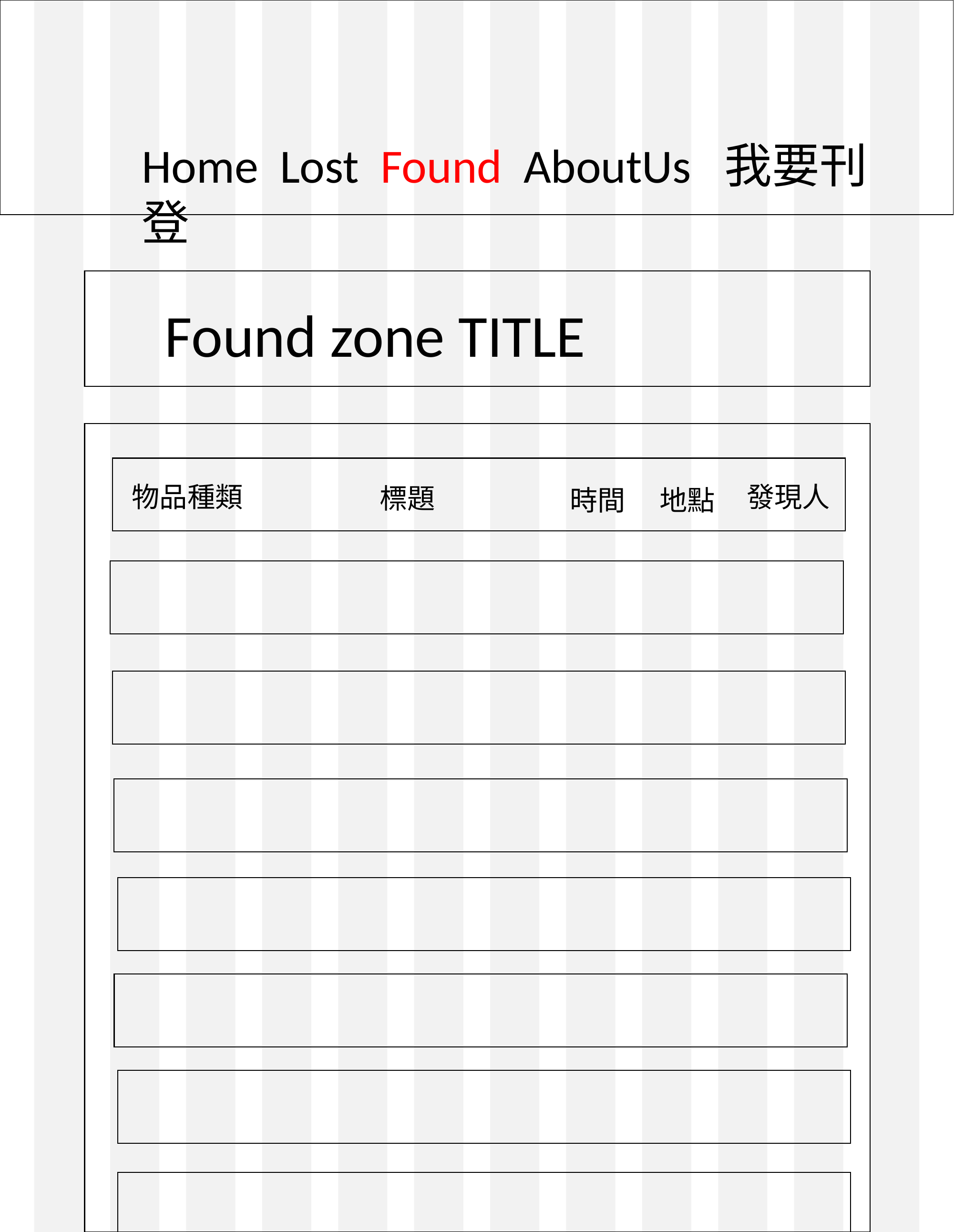

Home  Lost  Found  AboutUs  我要刊登

Found zone TITLE

物品種類
發現人
標題
時間
地點